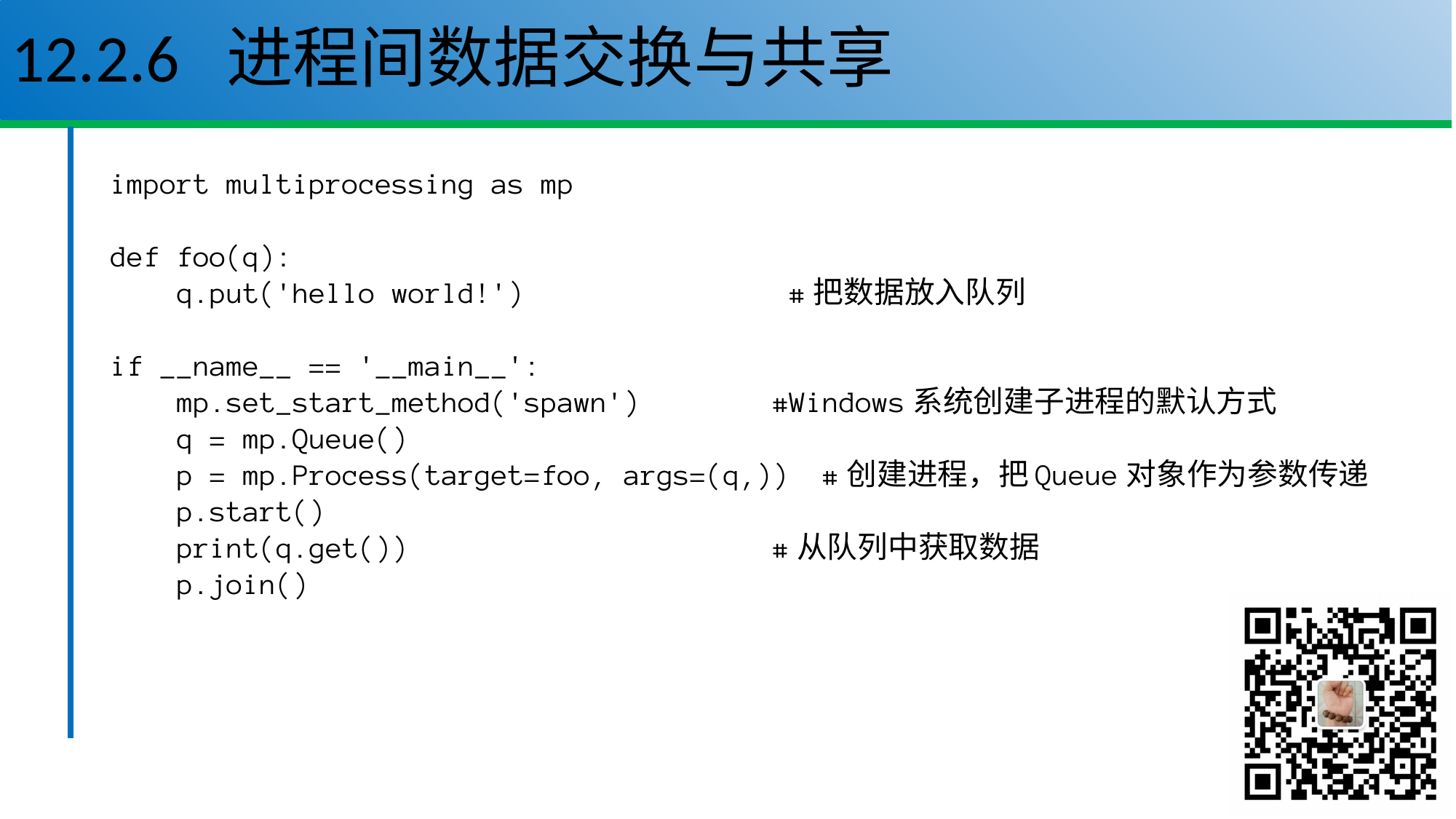

# 12.2.6  进程间数据交换与共享
import multiprocessing as mp

def foo(q):
    q.put('hello world!')                #把数据放入队列

if __name__ == '__main__':
    mp.set_start_method('spawn')        #Windows系统创建子进程的默认方式
    q = mp.Queue()
    p = mp.Process(target=foo, args=(q,))  #创建进程，把Queue对象作为参数传递
    p.start()
    print(q.get())                      #从队列中获取数据
    p.join()
58